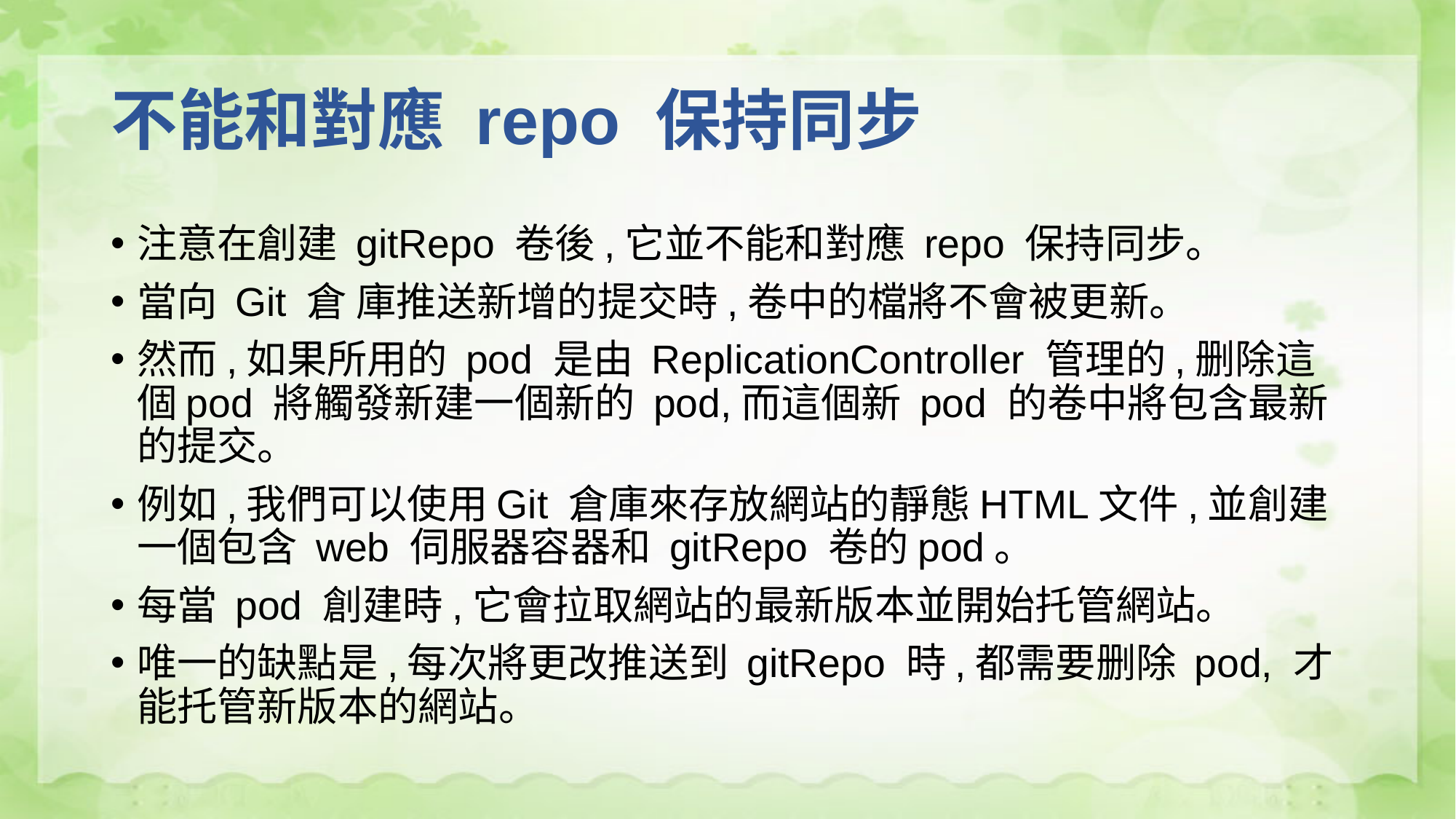

# 不能和對應 repo 保持同步
注意在創建 gitRepo 卷後,它並不能和對應 repo 保持同步。
當向 Git 倉 庫推送新增的提交時,卷中的檔將不會被更新。
然而,如果所用的 pod 是由 ReplicationController 管理的,删除這個pod 將觸發新建一個新的 pod,而這個新 pod 的卷中將包含最新的提交。
例如,我們可以使用Git 倉庫來存放網站的靜態HTML文件,並創建一個包含 web 伺服器容器和 gitRepo 卷的pod。
每當 pod 創建時,它會拉取網站的最新版本並開始托管網站。
唯一的缺點是,每次將更改推送到 gitRepo 時,都需要删除 pod, 才能托管新版本的網站。